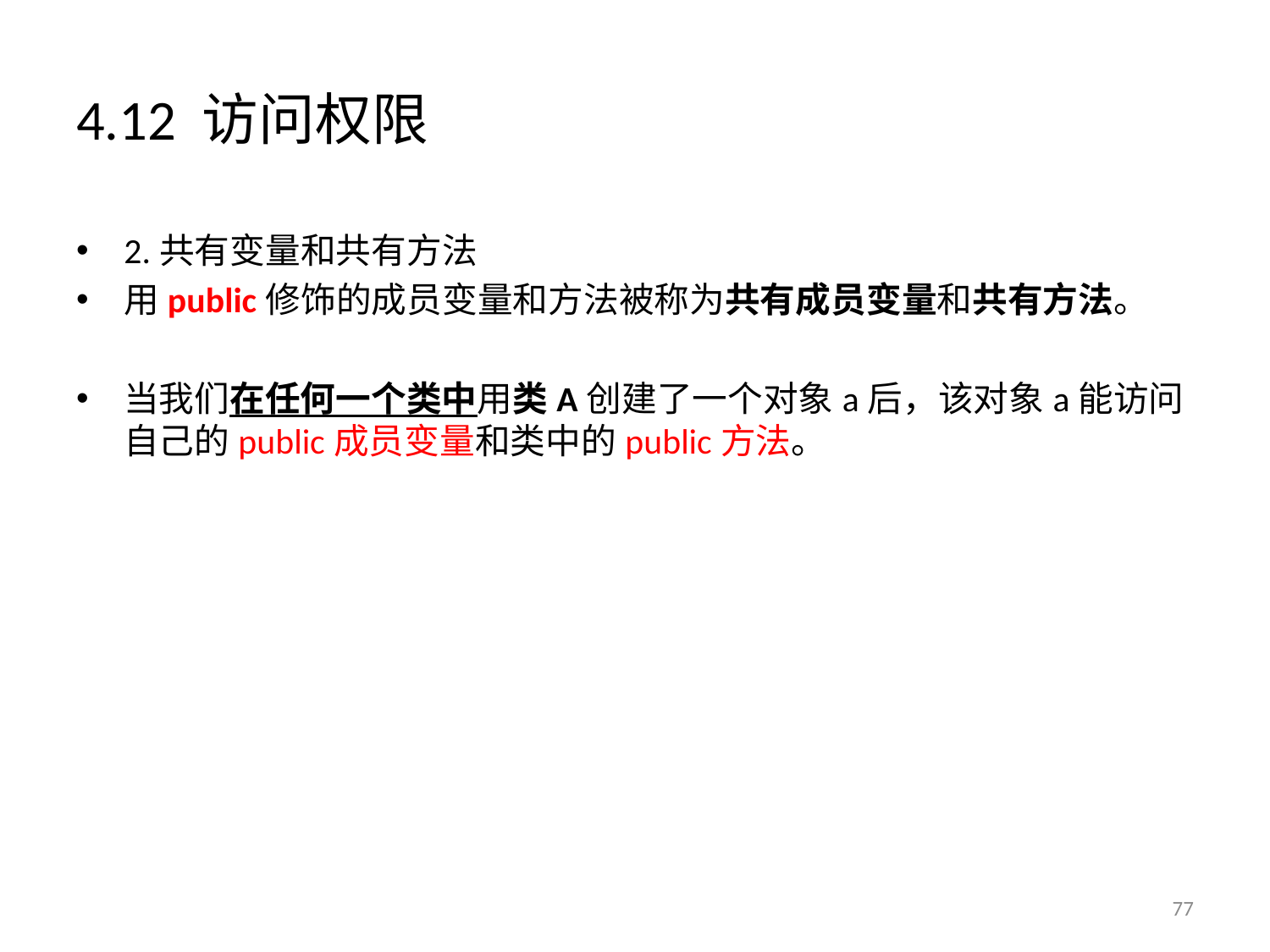

# 4.12 访问权限
2.共有变量和共有方法
用public修饰的成员变量和方法被称为共有成员变量和共有方法。

当我们在任何一个类中用类A创建了一个对象a后，该对象a能访问自己的public成员变量和类中的public方法。

77